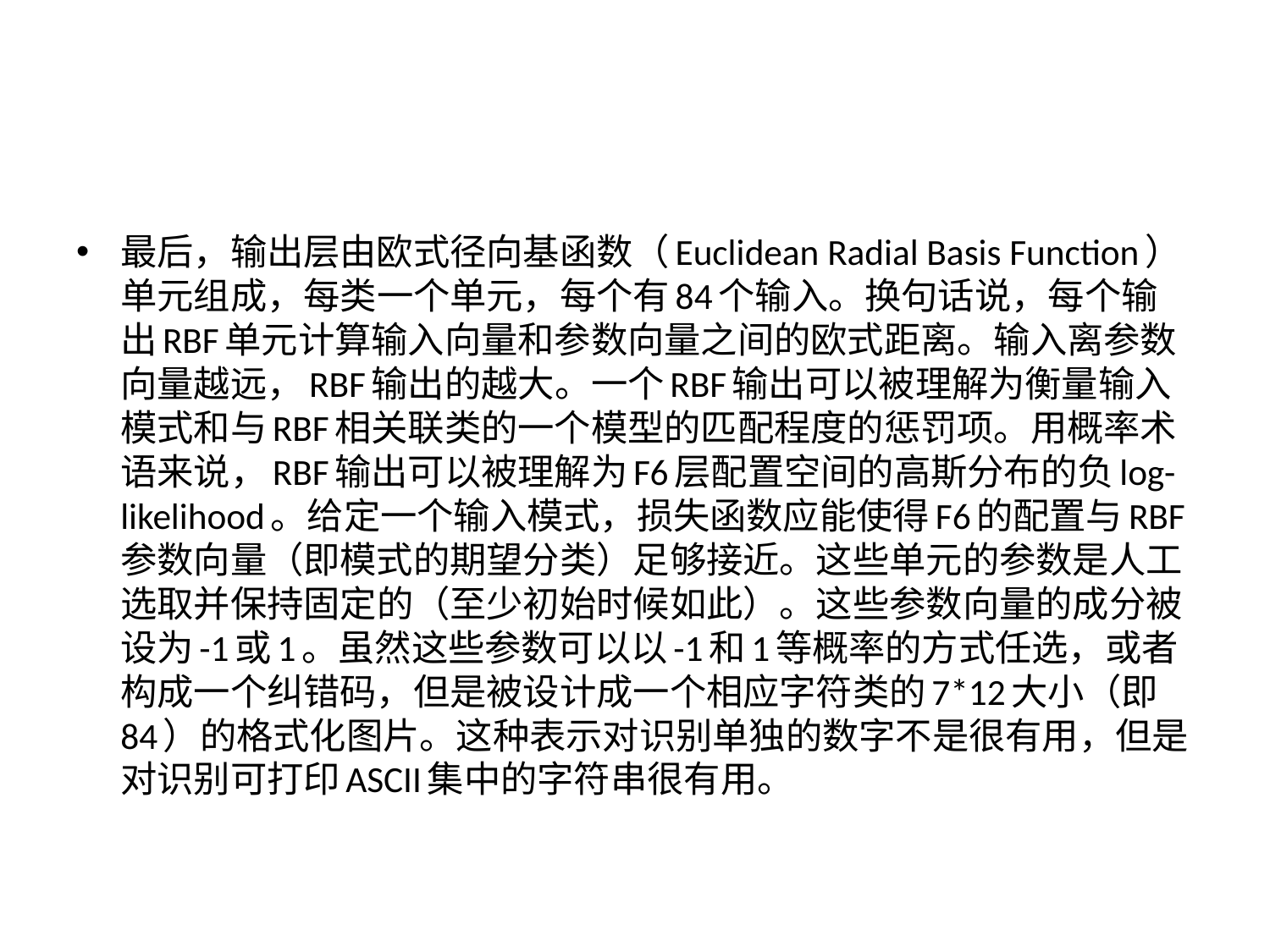

#
最后，输出层由欧式径向基函数（Euclidean Radial Basis Function）单元组成，每类一个单元，每个有84个输入。换句话说，每个输出RBF单元计算输入向量和参数向量之间的欧式距离。输入离参数向量越远，RBF输出的越大。一个RBF输出可以被理解为衡量输入模式和与RBF相关联类的一个模型的匹配程度的惩罚项。用概率术语来说，RBF输出可以被理解为F6层配置空间的高斯分布的负log-likelihood。给定一个输入模式，损失函数应能使得F6的配置与RBF参数向量（即模式的期望分类）足够接近。这些单元的参数是人工选取并保持固定的（至少初始时候如此）。这些参数向量的成分被设为-1或1。虽然这些参数可以以-1和1等概率的方式任选，或者构成一个纠错码，但是被设计成一个相应字符类的7*12大小（即84）的格式化图片。这种表示对识别单独的数字不是很有用，但是对识别可打印ASCII集中的字符串很有用。